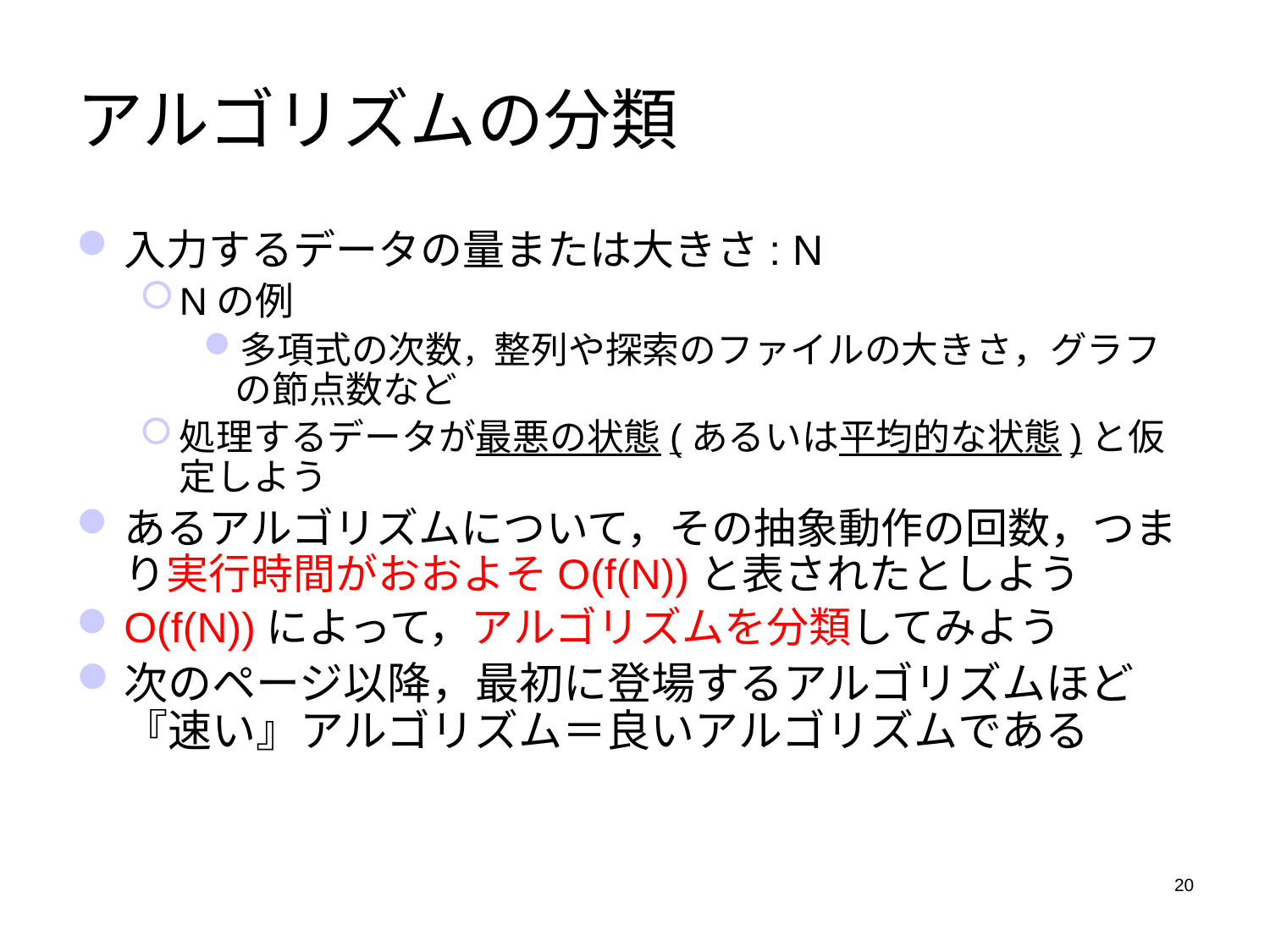

# アルゴリズムの分類
入力するデータの量または大きさ: N
Nの例
多項式の次数，整列や探索のファイルの大きさ，グラフの節点数など
処理するデータが最悪の状態(あるいは平均的な状態)と仮定しよう
あるアルゴリズムについて，その抽象動作の回数，つまり実行時間がおおよそO(f(N))と表されたとしよう
O(f(N))によって，アルゴリズムを分類してみよう
次のページ以降，最初に登場するアルゴリズムほど『速い』アルゴリズム＝良いアルゴリズムである

20